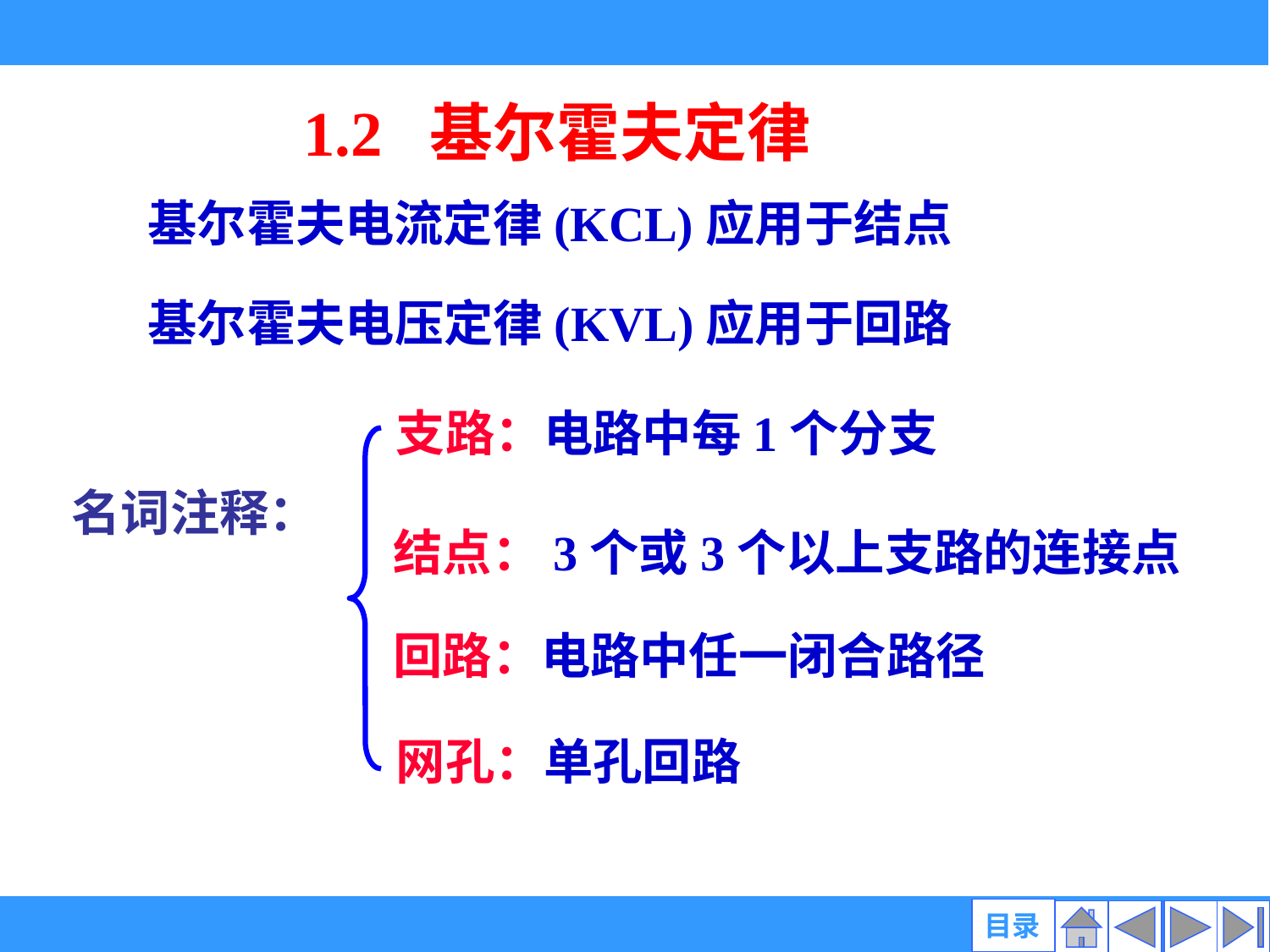

1.2  基尔霍夫定律
基尔霍夫电流定律(KCL)应用于结点
基尔霍夫电压定律(KVL)应用于回路
支路：电路中每1个分支

名词注释：
结点：3个或3个以上支路的连接点
回路：电路中任一闭合路径
网孔：单孔回路